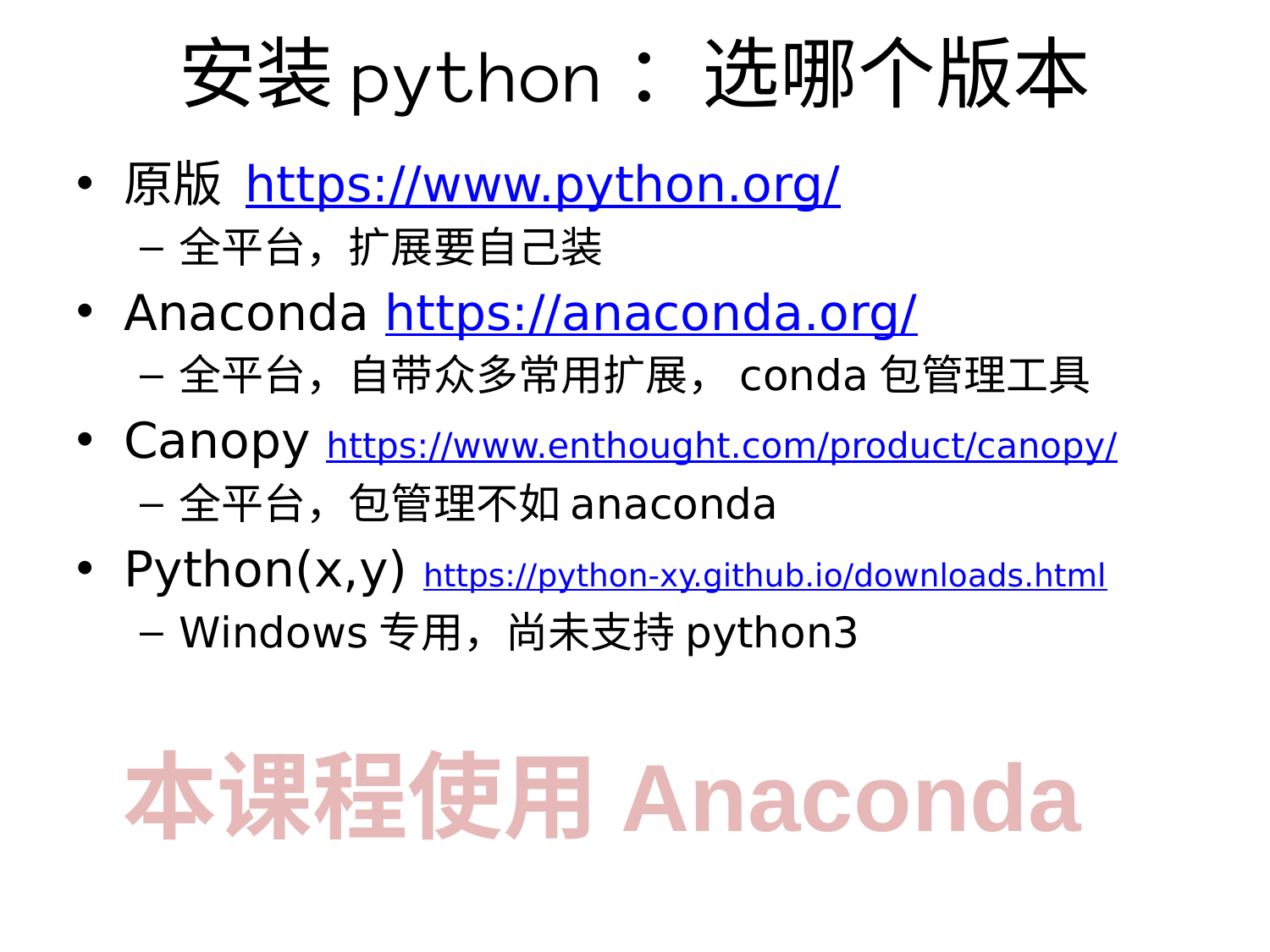

# 安装python：选哪个版本
原版 https://www.python.org/
全平台，扩展要自己装
Anaconda https://anaconda.org/
全平台，自带众多常用扩展，conda包管理工具
Canopy https://www.enthought.com/product/canopy/
全平台，包管理不如anaconda
Python(x,y) https://python-xy.github.io/downloads.html
Windows专用，尚未支持python3

本课程使用Anaconda